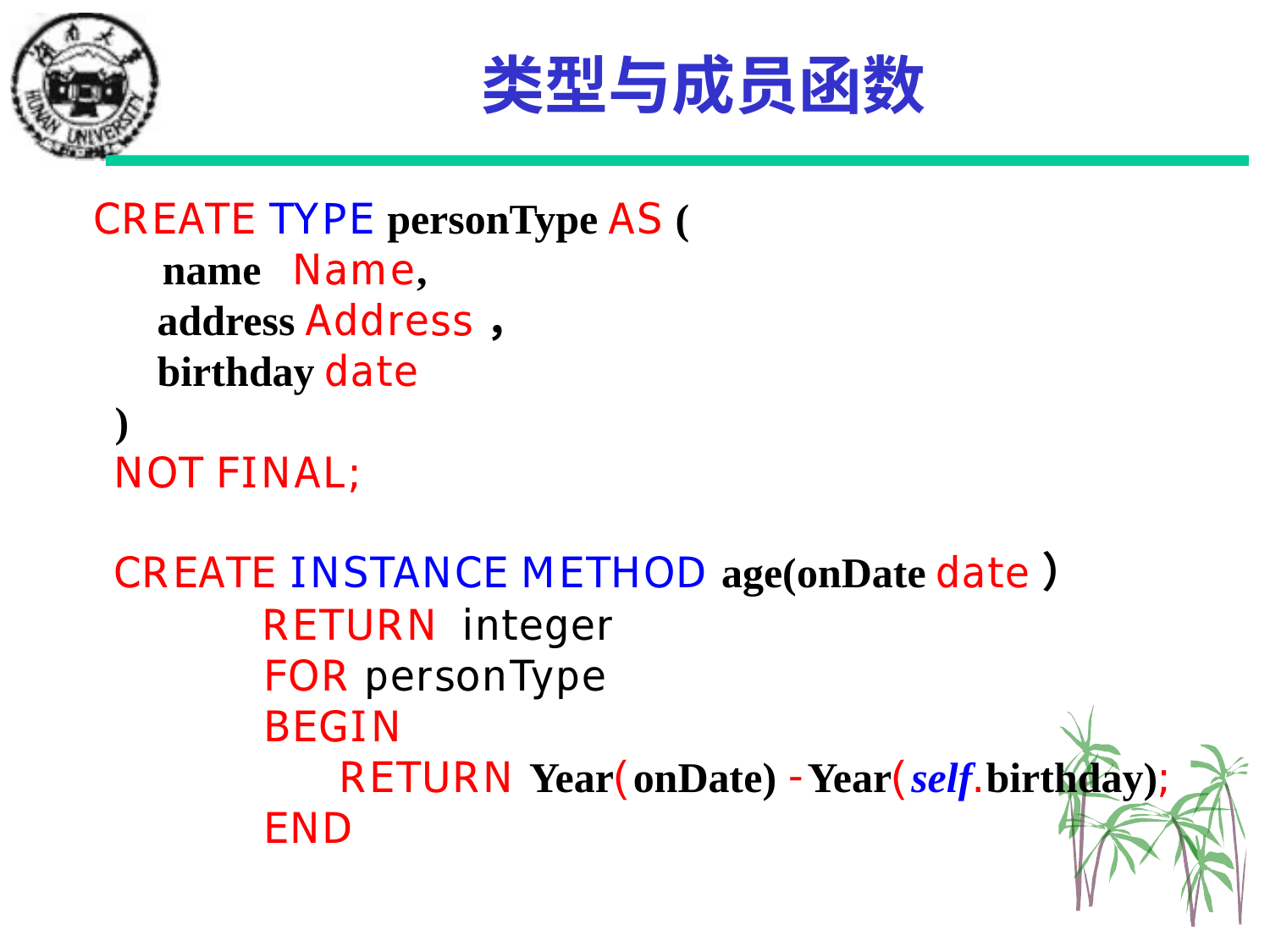

# 类型与成员函数
   CREATE TYPE personType AS (
          name   Name,
    address Address，
    birthday date
)
NOT FINAL;

CREATE INSTANCE METHOD age(onDate date）
              RETURN  integer
            FOR personType
            BEGIN
                  RETURN Year(onDate) -Year(self.birthday);
            END